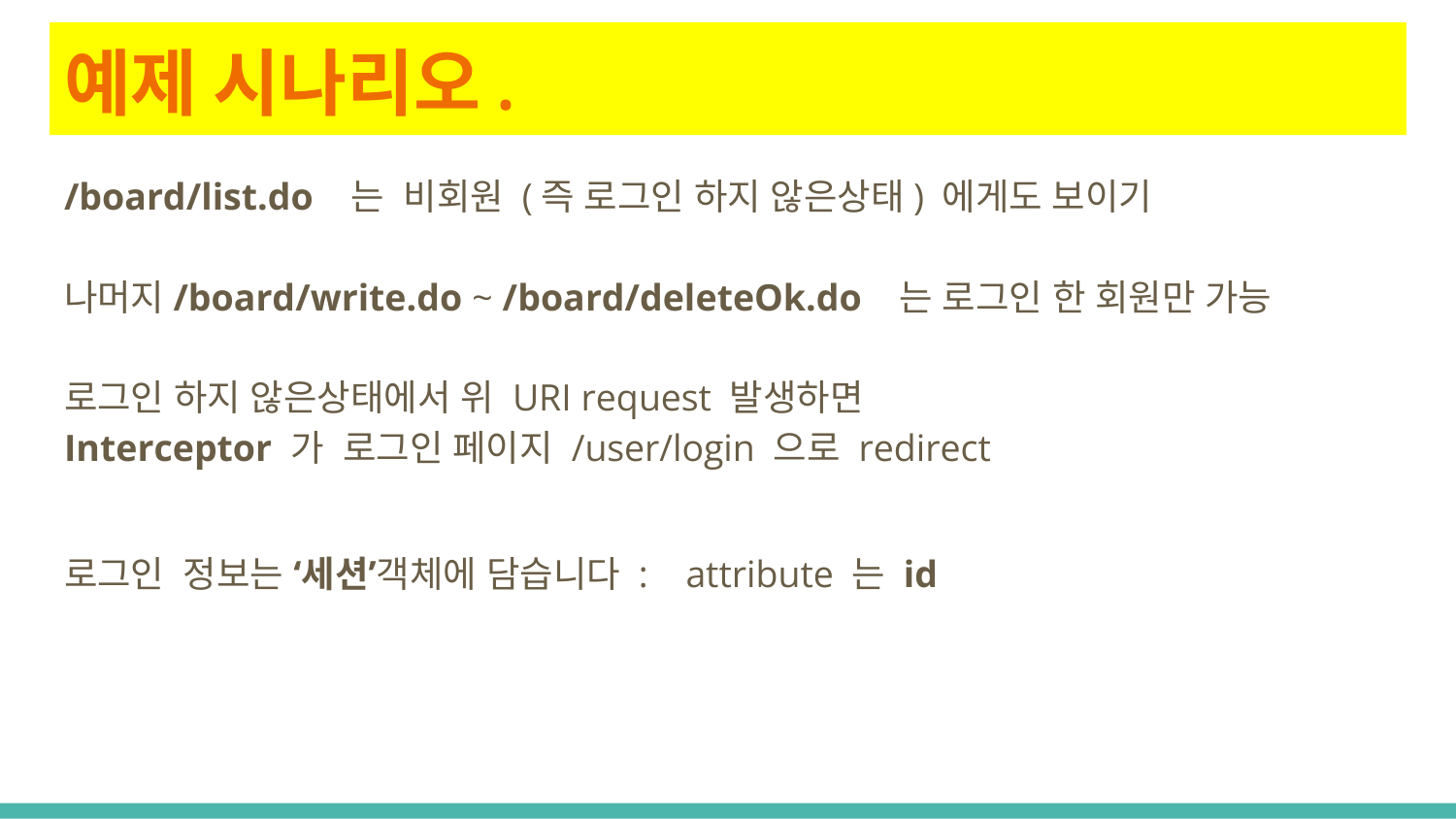

# 예제 시나리오.
/board/list.do   는  비회원 (즉 로그인 하지 않은상태) 에게도 보이기
나머지/board/write.do ~ /board/deleteOk.do   는 로그인 한 회원만 가능
로그인 하지 않은상태에서 위 URI request 발생하면
Interceptor 가  로그인 페이지 /user/login 으로 redirect
로그인  정보는 ‘세션’객체에 담습니다 :    attribute 는 id